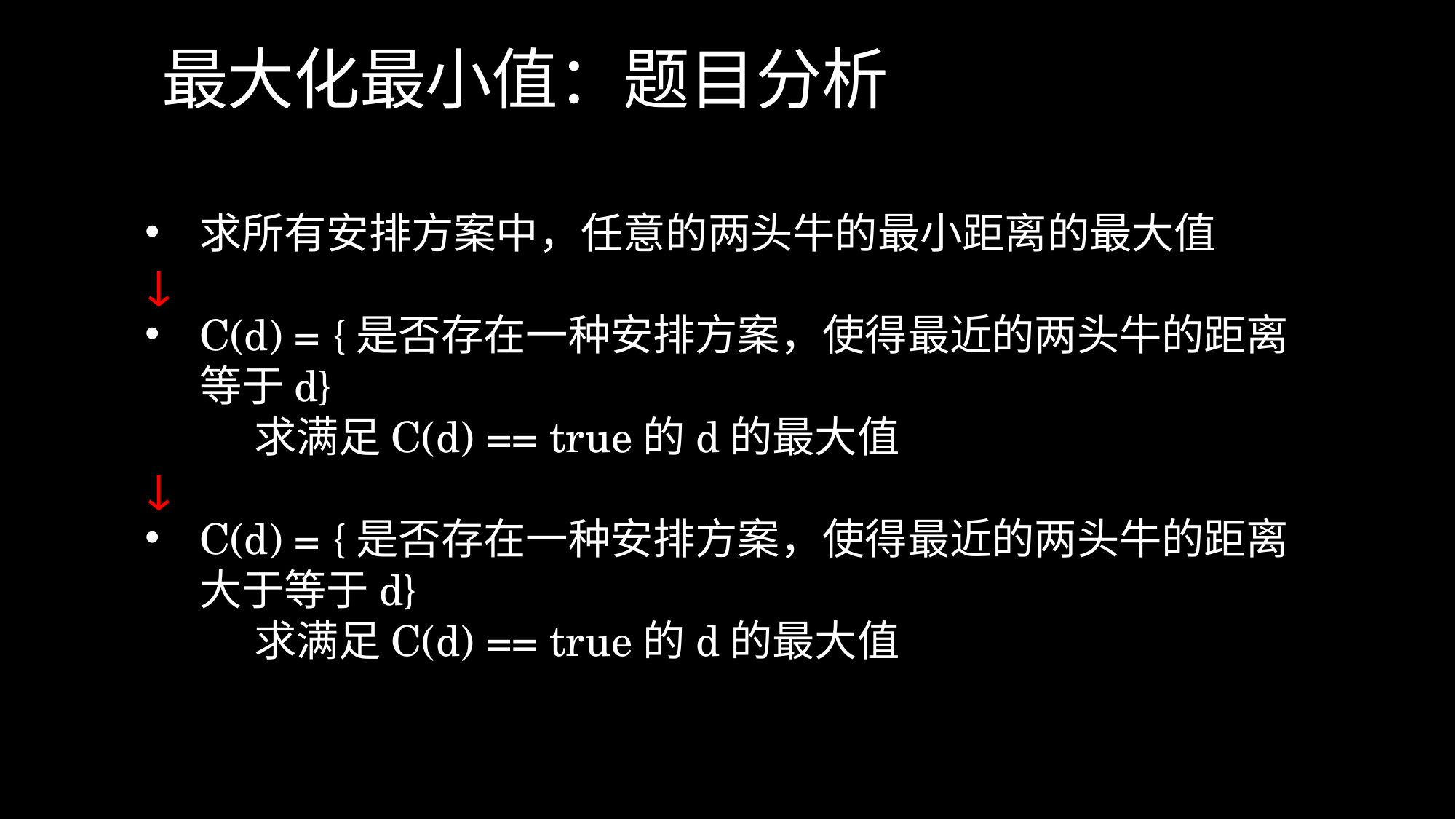

# 最大化最小值：题目分析

求所有安排方案中，任意的两头牛的最小距离的最大值
↓
C(d) = {是否存在一种安排方案，使得最近的两头牛的距离等于d}
	求满足C(d) == true的d的最大值
↓
C(d) = {是否存在一种安排方案，使得最近的两头牛的距离大于等于d}
	求满足C(d) == true的d的最大值